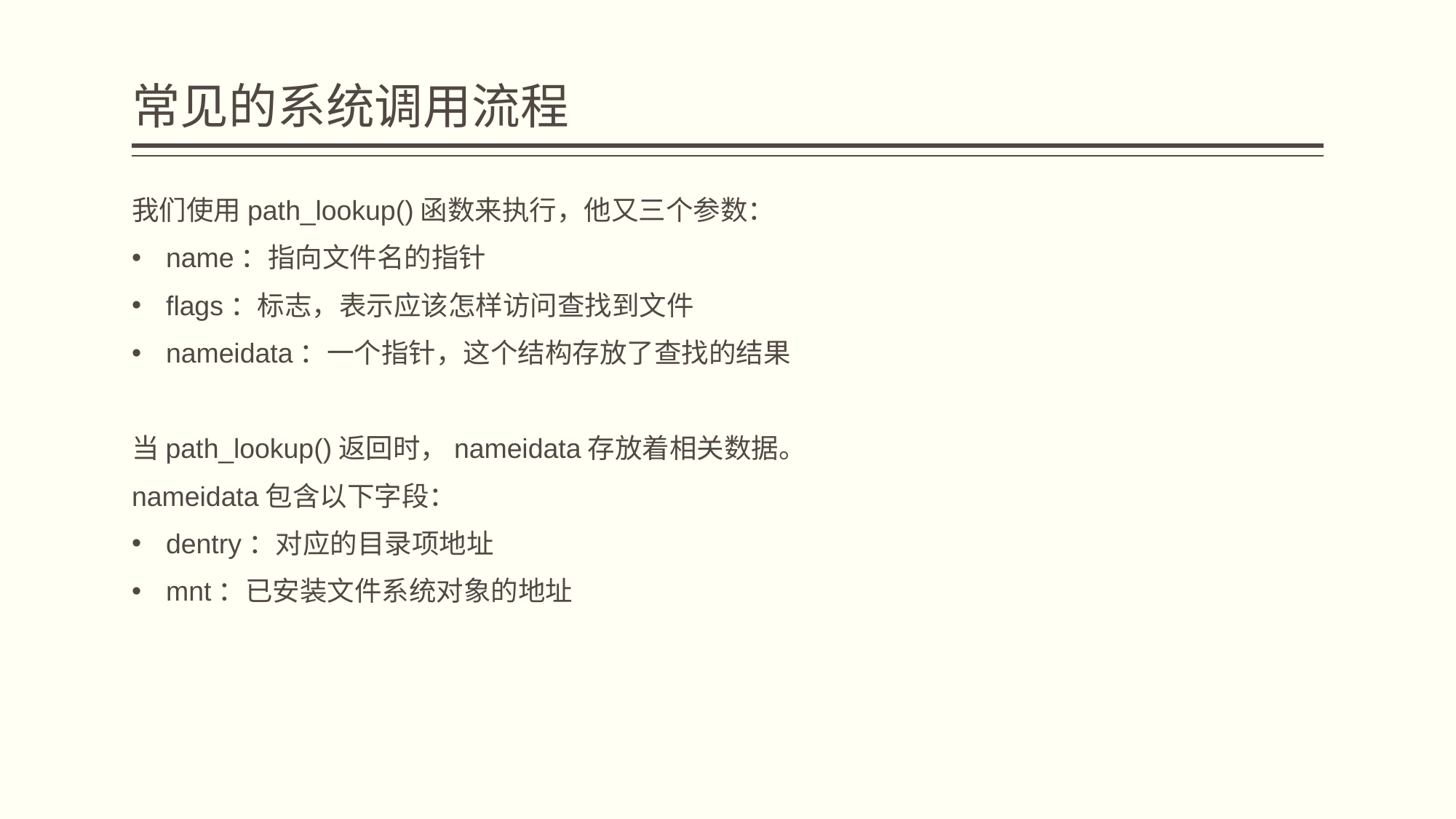

# 常见的系统调用流程
我们使用path_lookup()函数来执行，他又三个参数：
name：指向文件名的指针
flags：标志，表示应该怎样访问查找到文件
nameidata：一个指针，这个结构存放了查找的结果

当path_lookup()返回时，nameidata存放着相关数据。
nameidata包含以下字段：
dentry：对应的目录项地址
mnt：已安装文件系统对象的地址